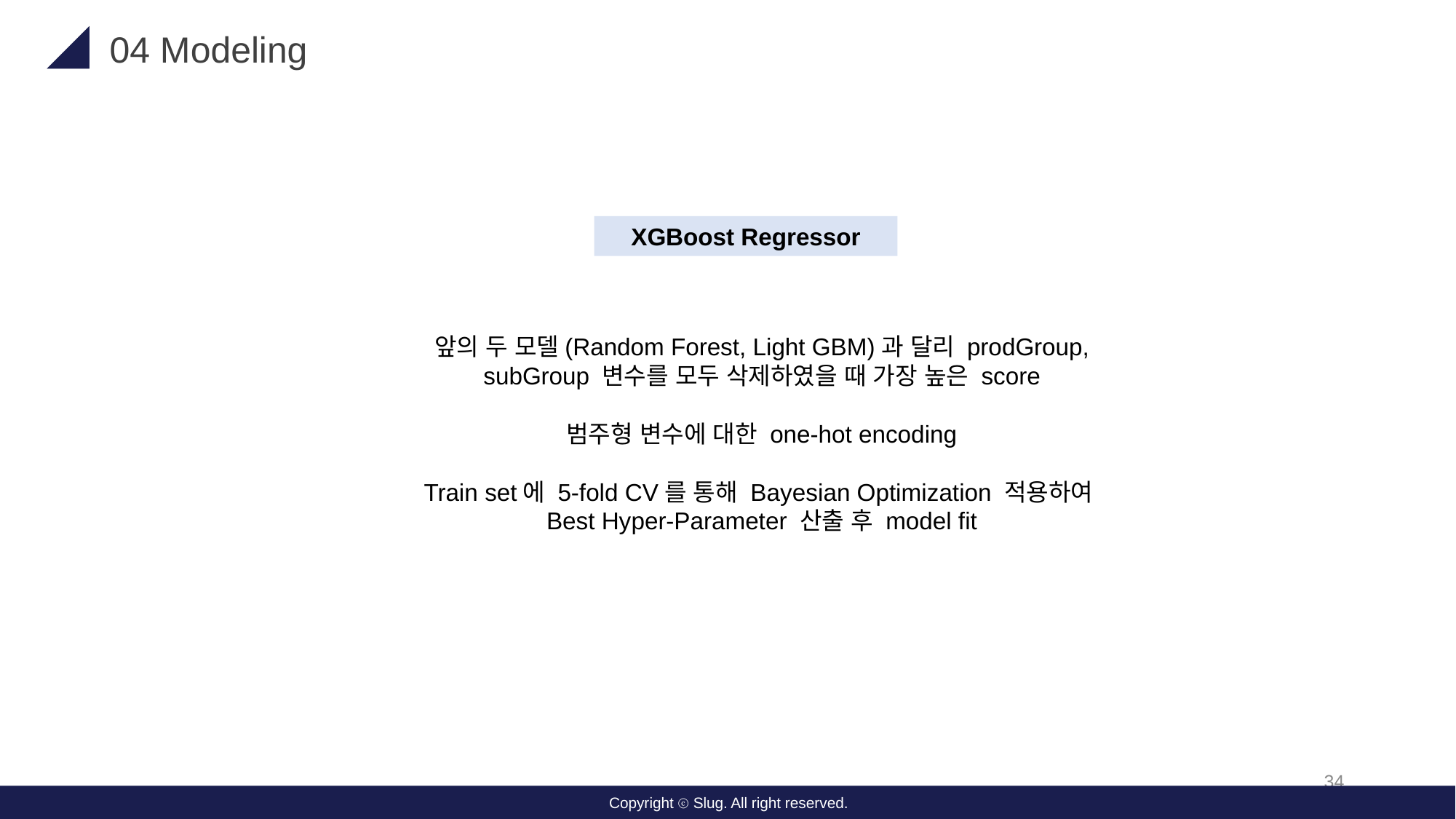

04 Modeling

XGBoost Regressor
CONTENTS A
앞의 두 모델(Random Forest, Light GBM)과 달리 prodGroup, subGroup 변수를 모두 삭제하였을 때 가장 높은 score

범주형 변수에 대한 one-hot encoding

Train set에 5-fold CV를 통해 Bayesian Optimization 적용하여
Best Hyper-Parameter 산출 후 model fit

34

Copyright ⓒ Slug. All right reserved.